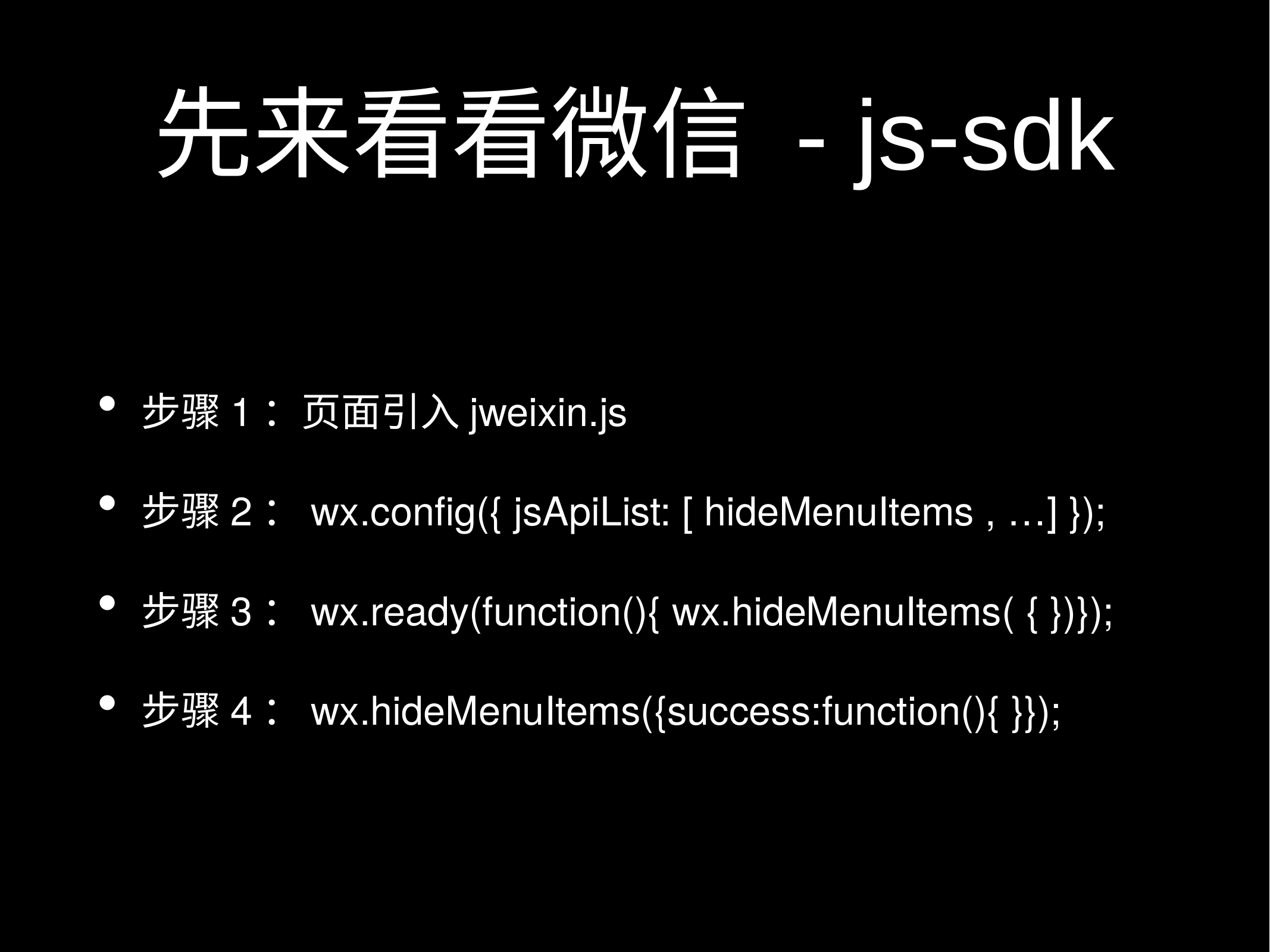

# 先来看看微信 - js-sdk
步骤1：页面引入jweixin.js
步骤2：wx.config({ jsApiList: [ hideMenuItems , …] });
步骤3：wx.ready(function(){ wx.hideMenuItems( { })});
步骤4：wx.hideMenuItems({success:function(){ }});